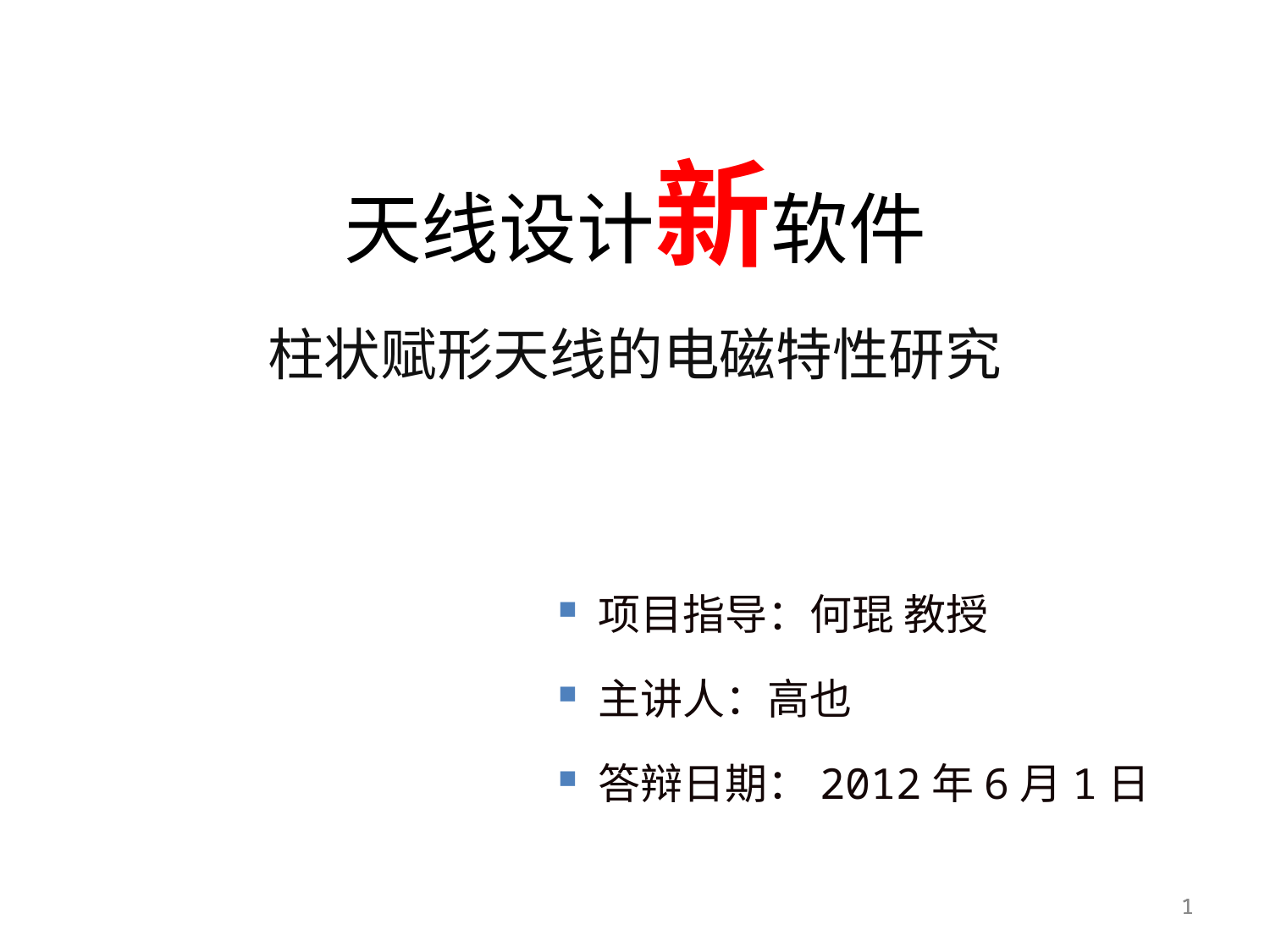

天线设计新软件
柱状赋形天线的电磁特性研究
项目指导：何琨 教授
主讲人：高也
答辩日期：2012年6月1日

1
1
1